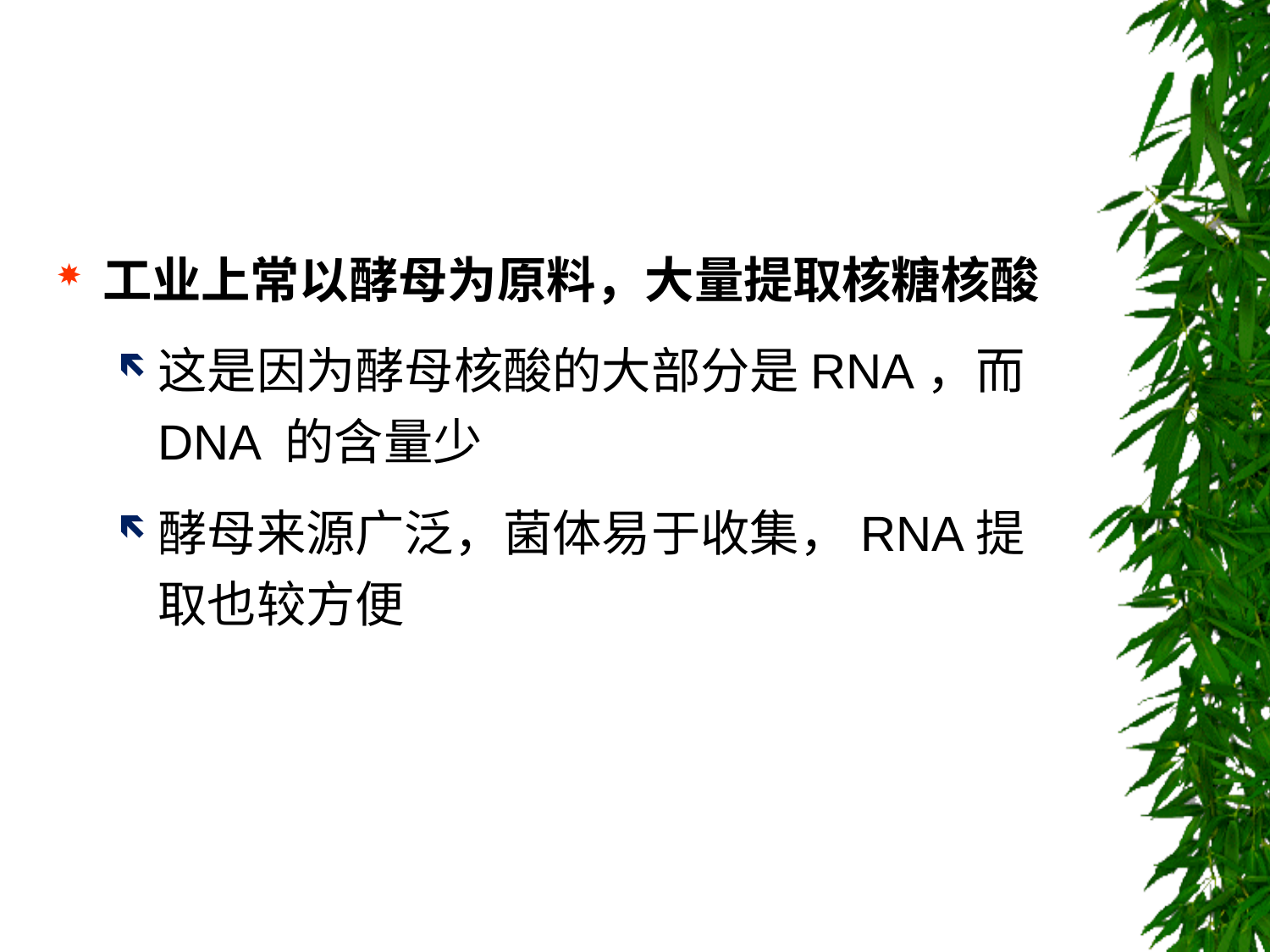

工业上常以酵母为原料，大量提取核糖核酸
这是因为酵母核酸的大部分是RNA，而DNA 的含量少
酵母来源广泛，菌体易于收集，RNA提取也较方便